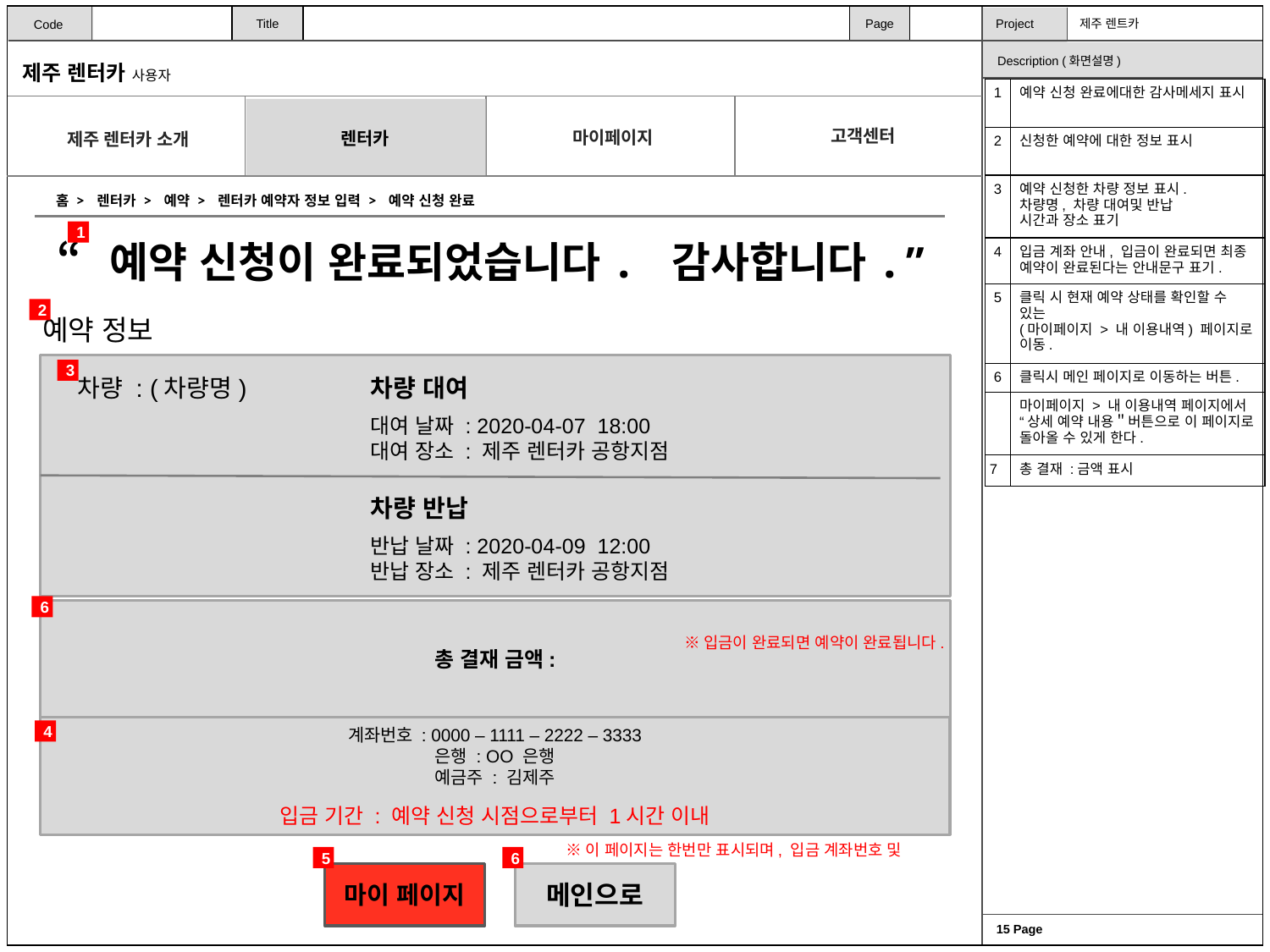

| 1 | 예약 신청 완료에대한 감사메세지 표시 |
| --- | --- |
| 2 | 신청한 예약에 대한 정보 표시 |
| 3 | 예약 신청한 차량 정보 표시. 차량명, 차량 대여및 반납 시간과 장소 표기 |
| 4 | 입금 계좌 안내, 입금이 완료되면 최종 예약이 완료된다는 안내문구 표기. |
| 5 | 클릭 시 현재 예약 상태를 확인할 수 있는 (마이페이지 > 내 이용내역) 페이지로 이동. |
| 6 | 클릭시 메인 페이지로 이동하는 버튼. |
|  | 마이페이지 > 내 이용내역 페이지에서 “상세 예약 내용＂버튼으로 이 페이지로 돌아올 수 있게 한다. |
| 7 | 총 결재 :금액 표시 |

렌터카
홈 > 렌터카 > 예약 > 렌터카 예약자 정보 입력 > 예약 신청 완료
1
“예약 신청이 완료되었습니다. 감사합니다.”
2
예약 정보

3
차량 : (차량명)
차량 대여

대여 날짜 : 2020-04-07  18:00
대여 장소 : 제주 렌터카 공항지점

차량 반납

반납 날짜 : 2020-04-09  12:00
반납 장소 : 제주 렌터카 공항지점

6
총 결재 금액:
※입금이 완료되면 예약이 완료됩니다.
계좌번호 : 0000 – 1111 – 2222 – 3333
은행 : OO 은행
예금주 : 김제주

입금 기간 : 예약 신청 시점으로부터 1시간 이내
입금 계좌
4
※이 페이지는 한번만 표시되며, 입금 계좌번호 및
5
6
마이 페이지
메인으로